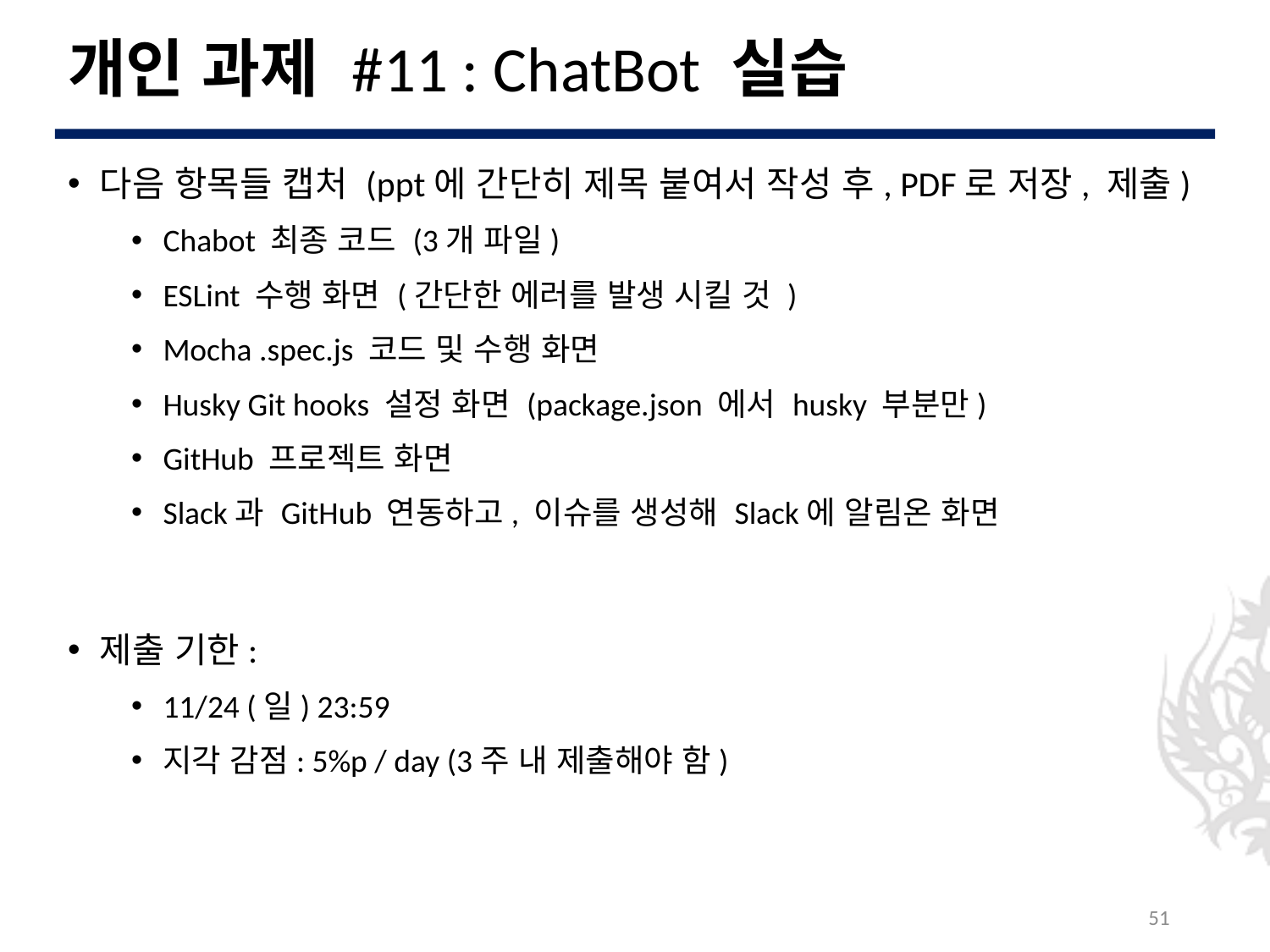

# 개인 과제 #11 : ChatBot 실습
다음 항목들 캡처 (ppt에 간단히 제목 붙여서 작성 후, PDF로 저장, 제출)
Chabot 최종 코드 (3개 파일)
ESLint 수행 화면 (간단한 에러를 발생 시킬 것 )
Mocha .spec.js 코드 및 수행 화면
Husky Git hooks 설정 화면 (package.json 에서 husky 부분만)
GitHub 프로젝트 화면
Slack과 GitHub 연동하고, 이슈를 생성해 Slack에 알림온 화면

제출 기한:
11/24 (일) 23:59
지각 감점: 5%p / day (3주 내 제출해야 함)

51